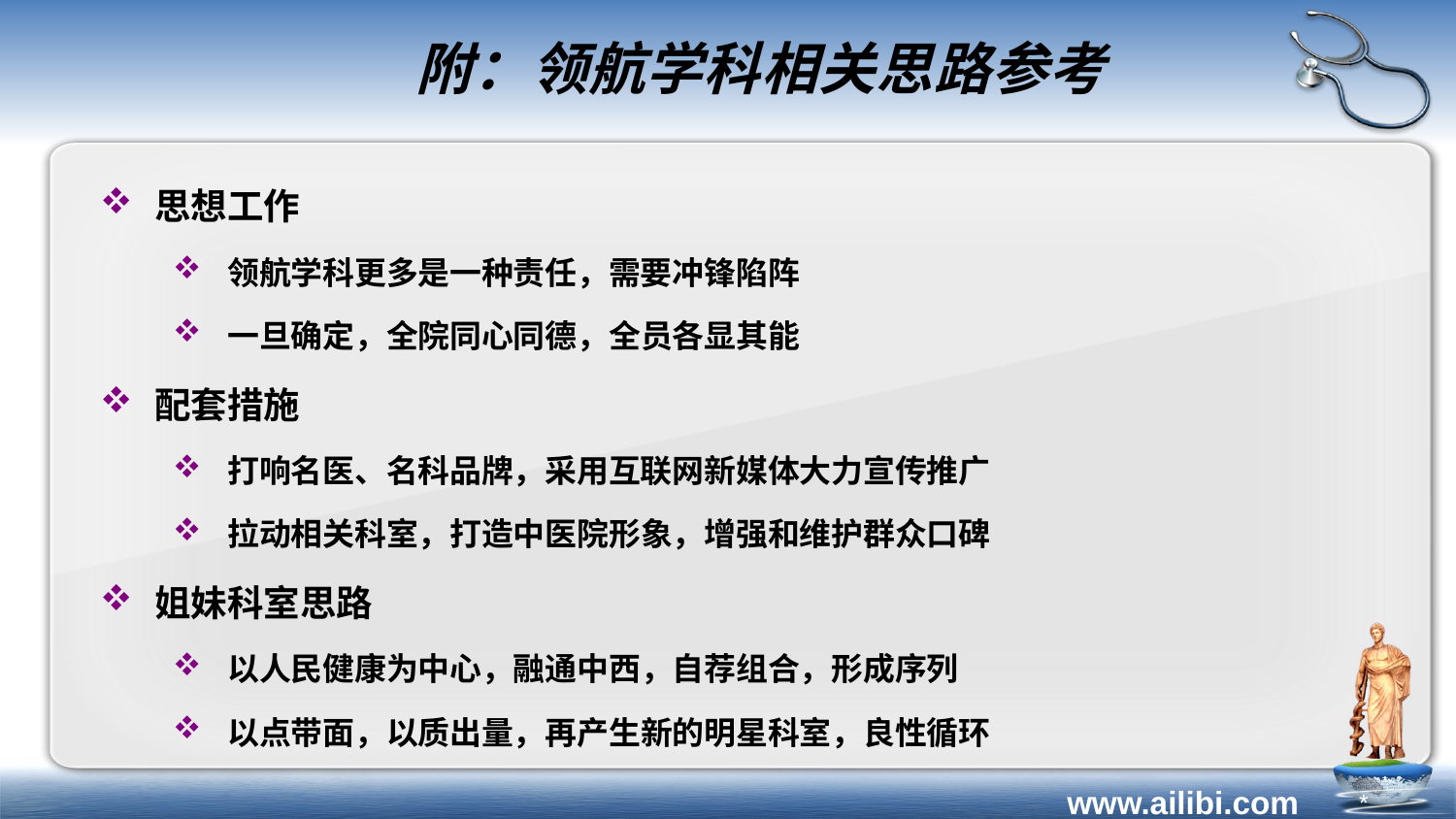

# 附：领航学科相关思路参考
思想工作
领航学科更多是一种责任，需要冲锋陷阵
一旦确定，全院同心同德，全员各显其能
配套措施
打响名医、名科品牌，采用互联网新媒体大力宣传推广
拉动相关科室，打造中医院形象，增强和维护群众口碑
姐妹科室思路
以人民健康为中心，融通中西，自荐组合，形成序列
以点带面，以质出量，再产生新的明星科室，良性循环
*